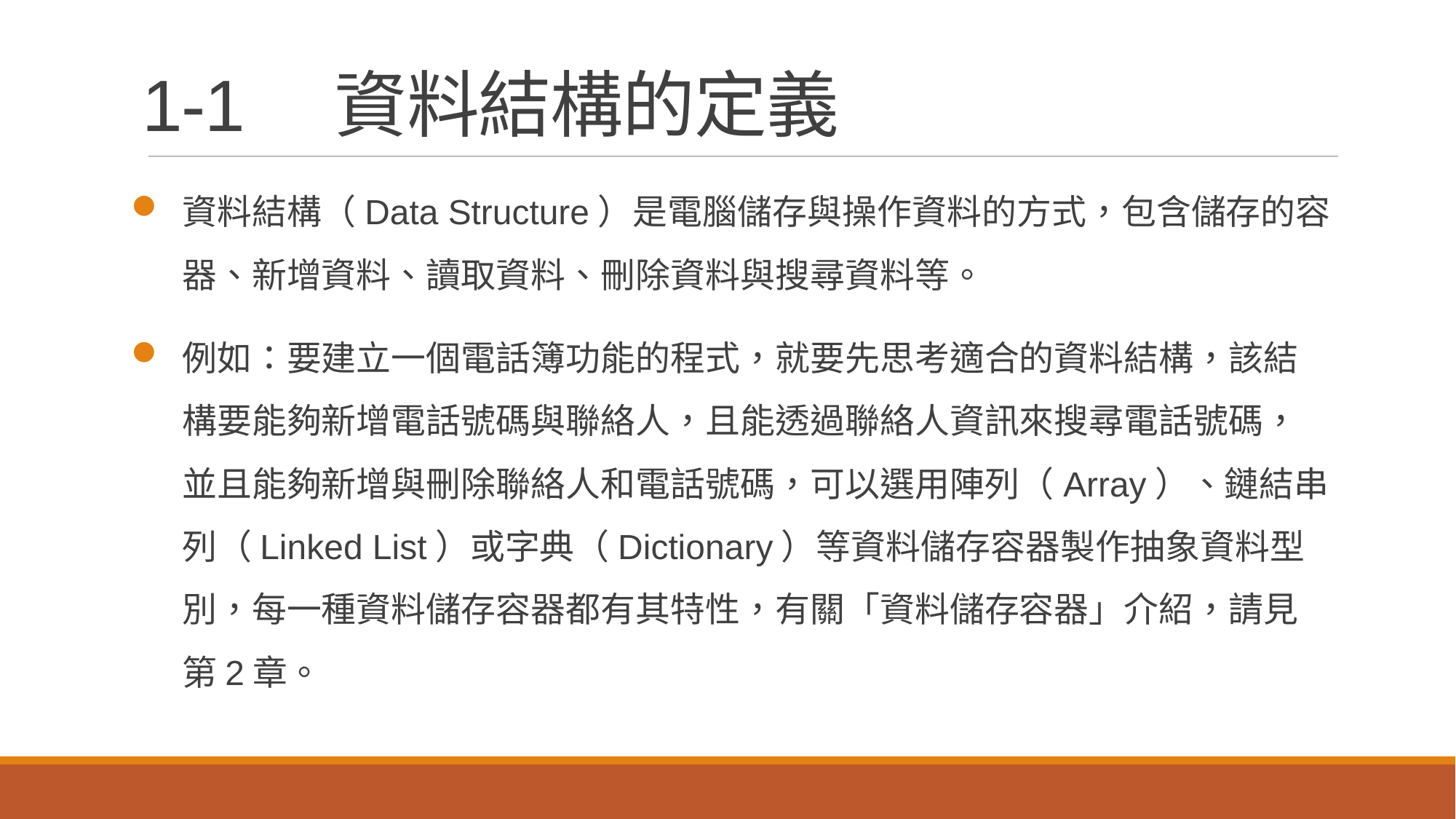

# 1-1　資料結構的定義
資料結構（Data Structure）是電腦儲存與操作資料的方式，包含儲存的容器、新增資料、讀取資料、刪除資料與搜尋資料等。
例如：要建立一個電話簿功能的程式，就要先思考適合的資料結構，該結構要能夠新增電話號碼與聯絡人，且能透過聯絡人資訊來搜尋電話號碼，並且能夠新增與刪除聯絡人和電話號碼，可以選用陣列（Array）、鏈結串列（Linked List）或字典（Dictionary）等資料儲存容器製作抽象資料型別，每一種資料儲存容器都有其特性，有關「資料儲存容器」介紹，請見第2章。